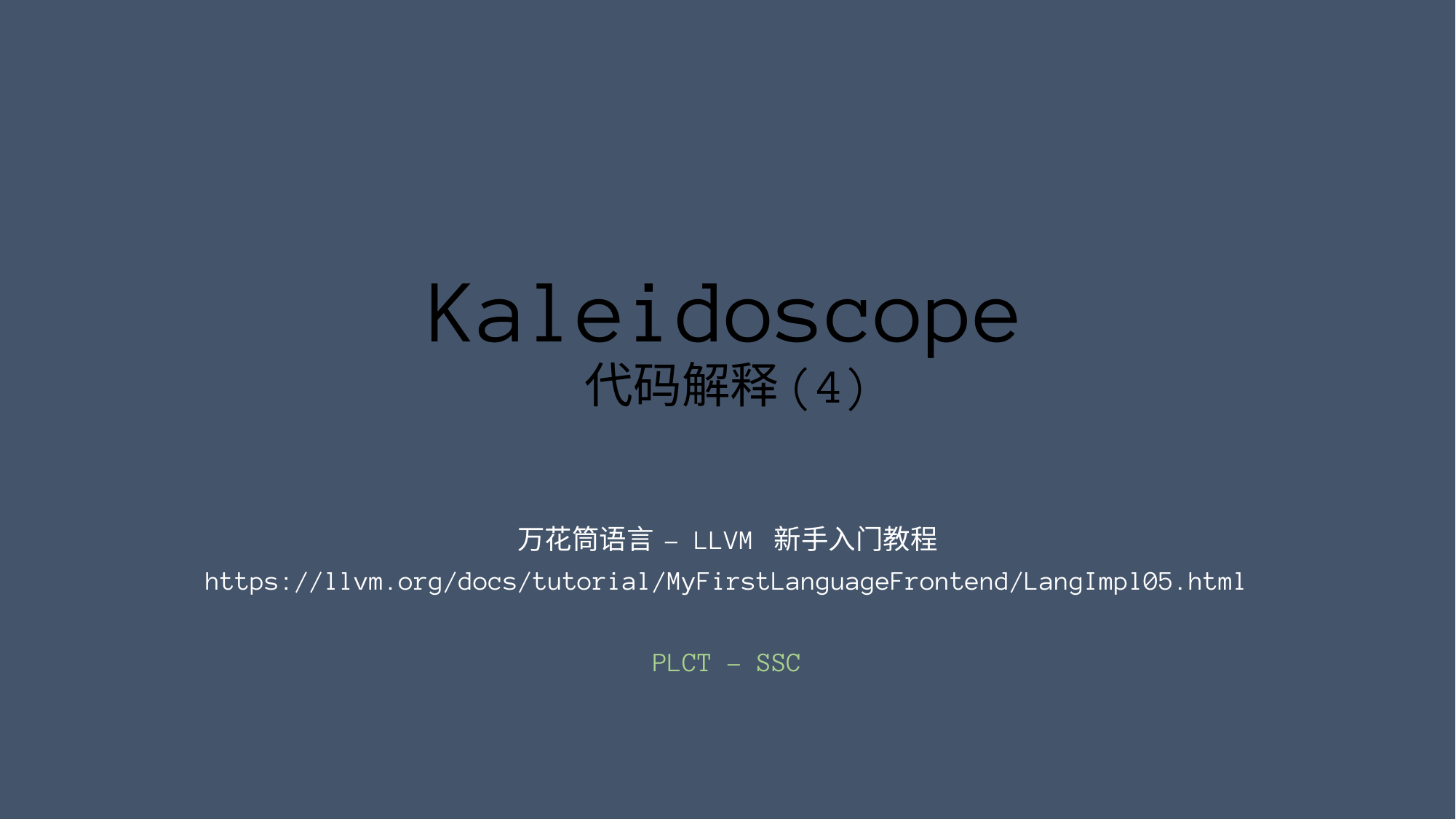

# Kaleidoscope 代码解释(4)
万花筒语言 - LLVM 新手入门教程
https://llvm.org/docs/tutorial/MyFirstLanguageFrontend/LangImpl05.html

PLCT - SSC